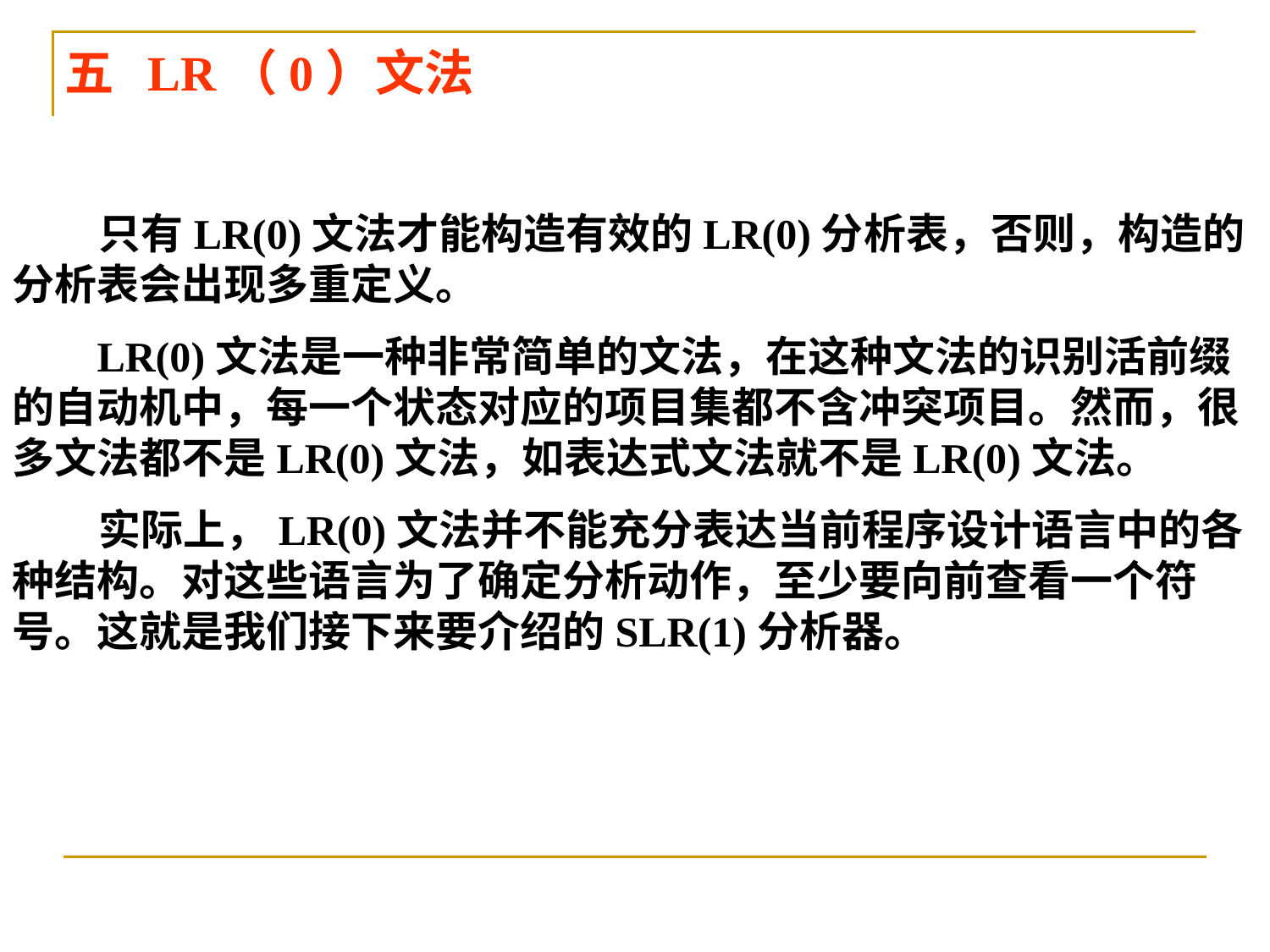

五  LR（0）文法
        只有LR(0)文法才能构造有效的LR(0)分析表，否则，构造的分析表会出现多重定义。
        LR(0)文法是一种非常简单的文法，在这种文法的识别活前缀的自动机中，每一个状态对应的项目集都不含冲突项目。然而，很多文法都不是LR(0)文法，如表达式文法就不是LR(0)文法。
        实际上，LR(0)文法并不能充分表达当前程序设计语言中的各种结构。对这些语言为了确定分析动作，至少要向前查看一个符号。这就是我们接下来要介绍的SLR(1)分析器。
75